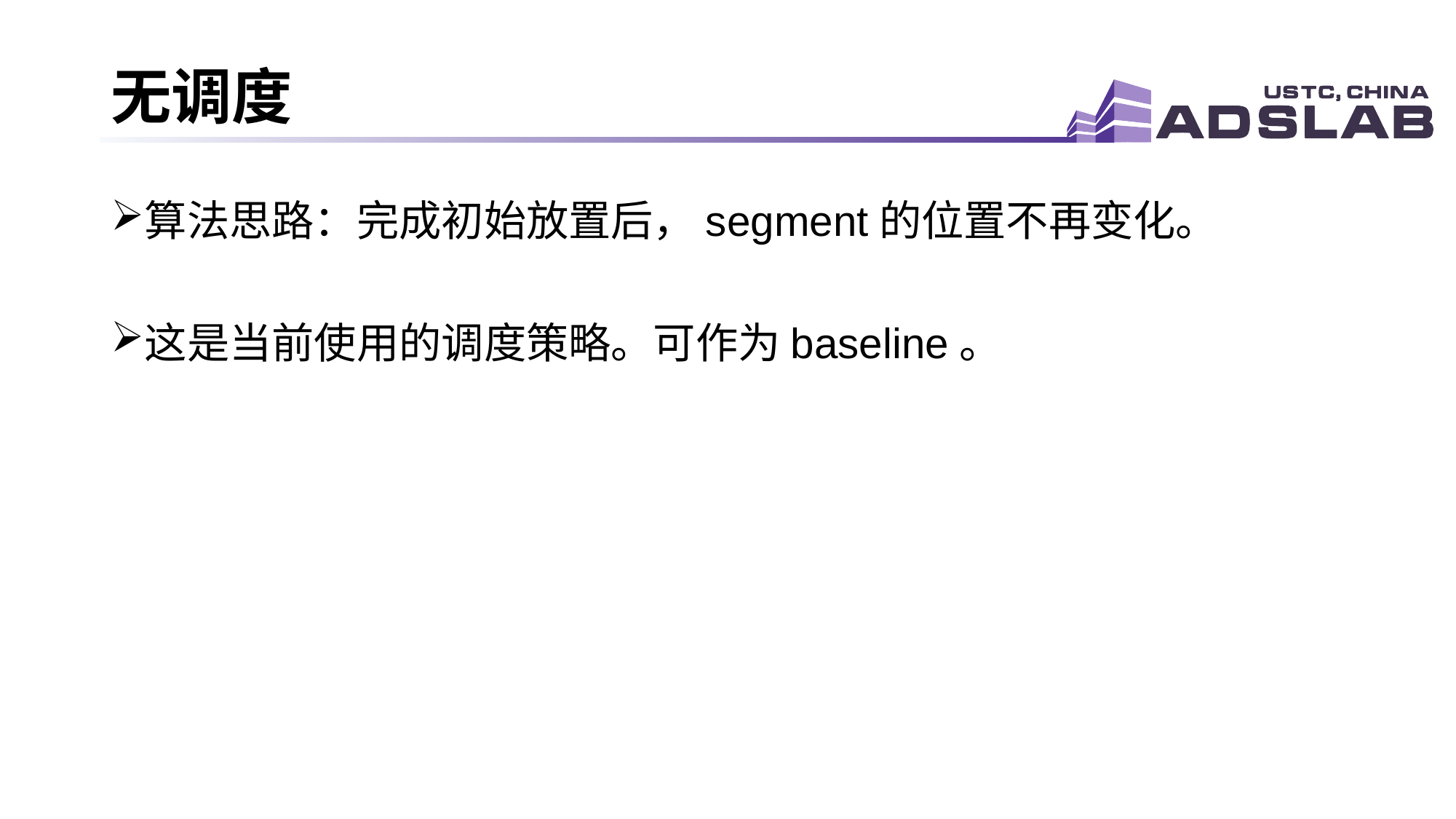

# 无调度
算法思路：完成初始放置后，segment的位置不再变化。

这是当前使用的调度策略。可作为baseline。
30